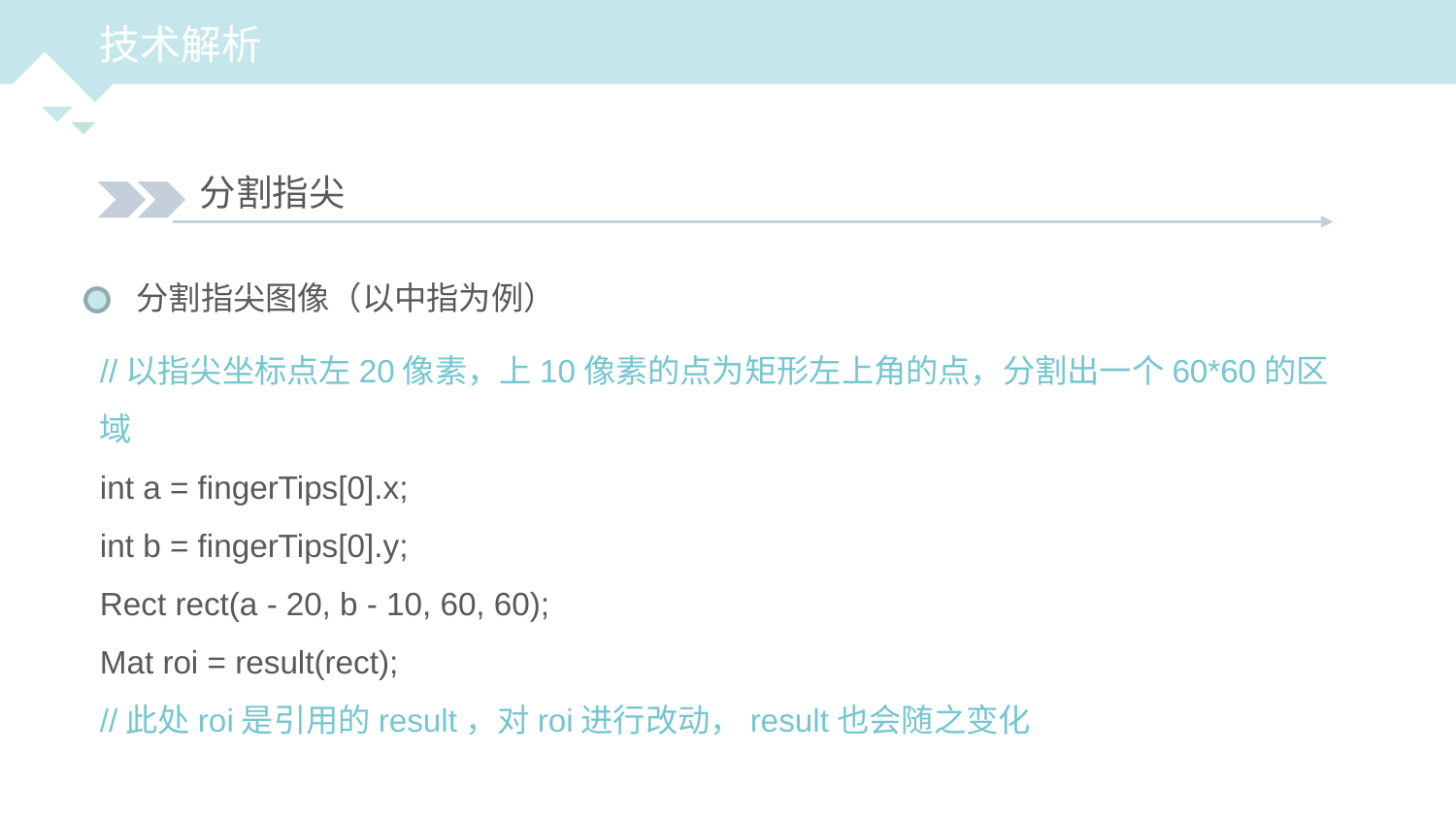

技术解析
分割指尖

分割指尖图像（以中指为例）

//以指尖坐标点左20像素，上10像素的点为矩形左上角的点，分割出一个60*60的区域
int a = fingerTips[0].x;
int b = fingerTips[0].y;
Rect rect(a - 20, b - 10, 60, 60);
Mat roi = result(rect);
//此处roi是引用的result，对roi进行改动，result也会随之变化